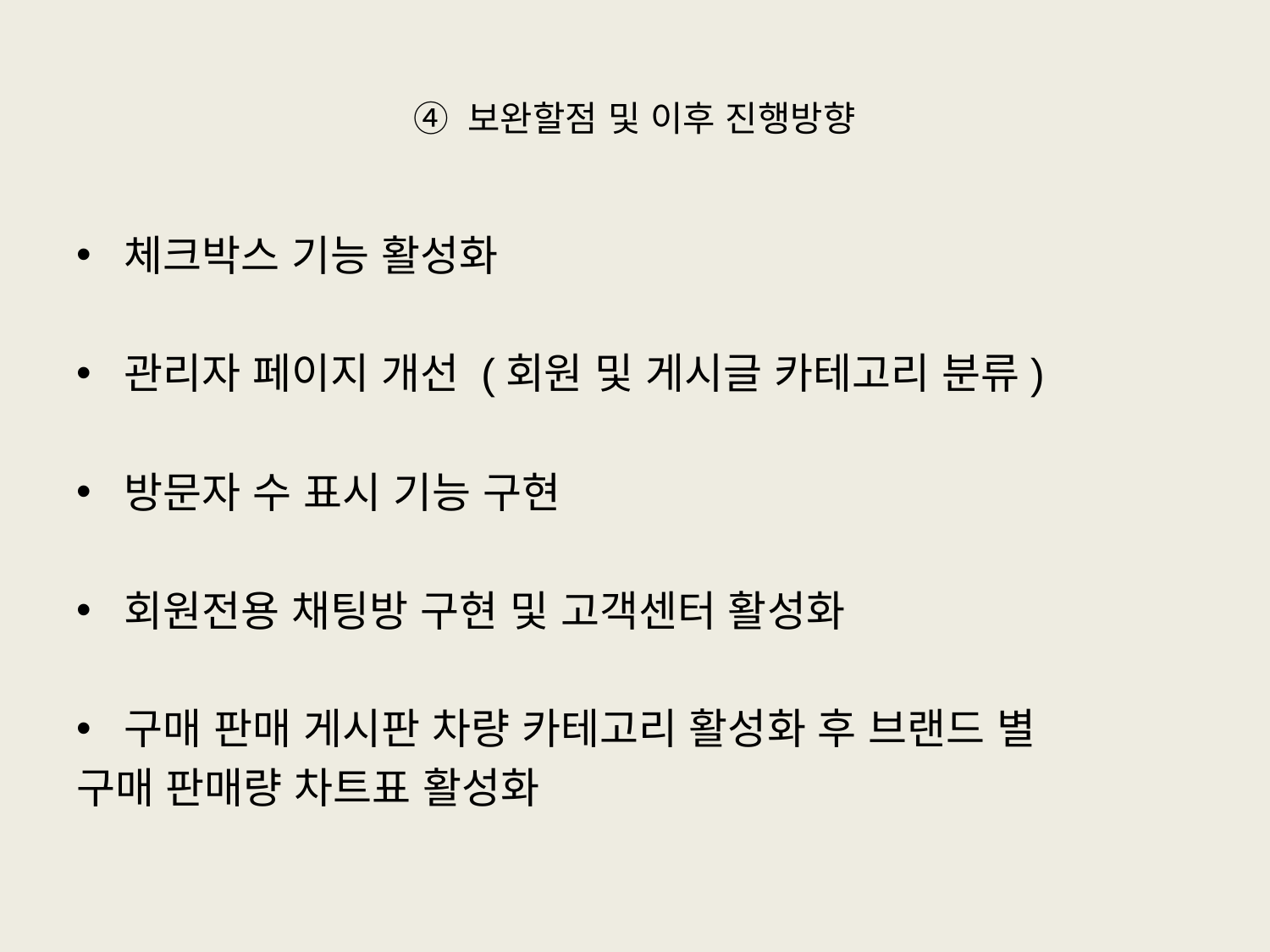

# ④ 보완할점 및 이후 진행방향
체크박스 기능 활성화

관리자 페이지 개선 (회원 및 게시글 카테고리 분류)

방문자 수 표시 기능 구현

회원전용 채팅방 구현 및 고객센터 활성화

구매 판매 게시판 차량 카테고리 활성화 후 브랜드 별
구매 판매량 차트표 활성화